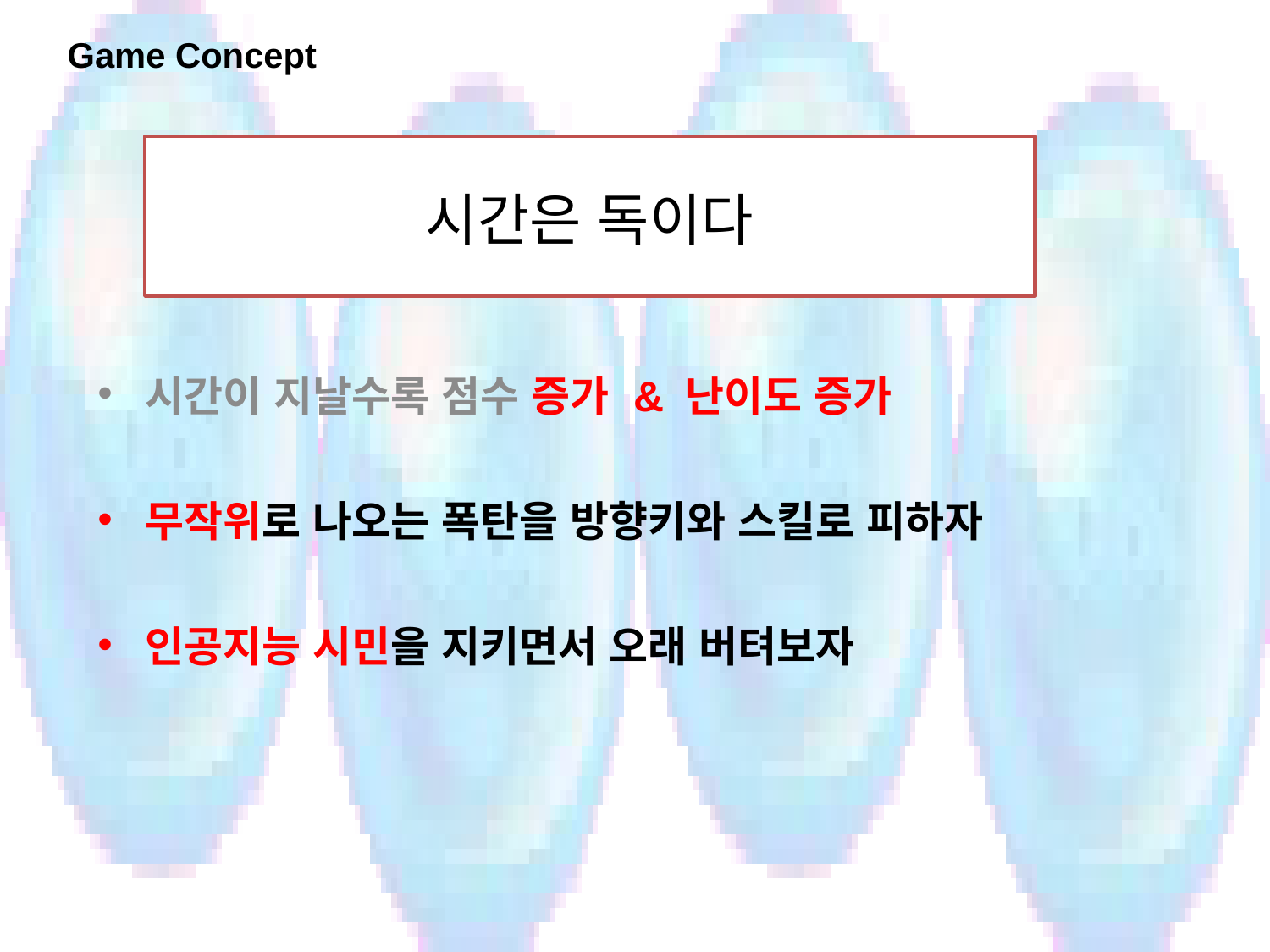

Game Concept
# 시간은 독이다
시간이 지날수록 점수 증가 & 난이도 증가

무작위로 나오는 폭탄을 방향키와 스킬로 피하자

인공지능 시민을 지키면서 오래 버텨보자